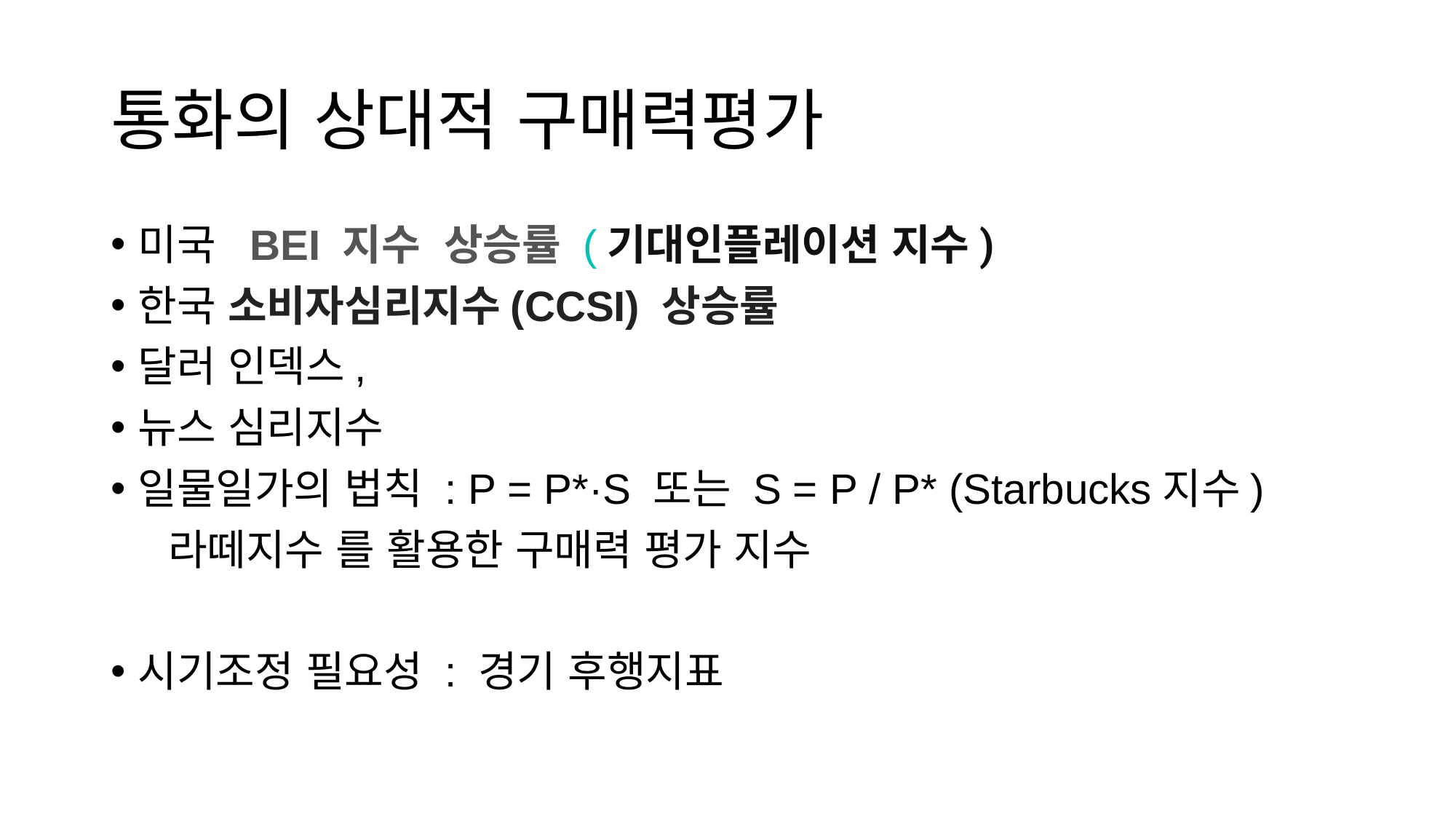

# 통화의 상대적 구매력평가
미국  BEI 지수  상승률 (기대인플레이션 지수)
한국 소비자심리지수(CCSI) 상승률
달러 인덱스,
뉴스 심리지수
일물일가의 법칙 : P = P*·S 또는 S = P / P* (Starbucks지수)
    라떼지수 를 활용한 구매력 평가 지수

시기조정 필요성 : 경기 후행지표